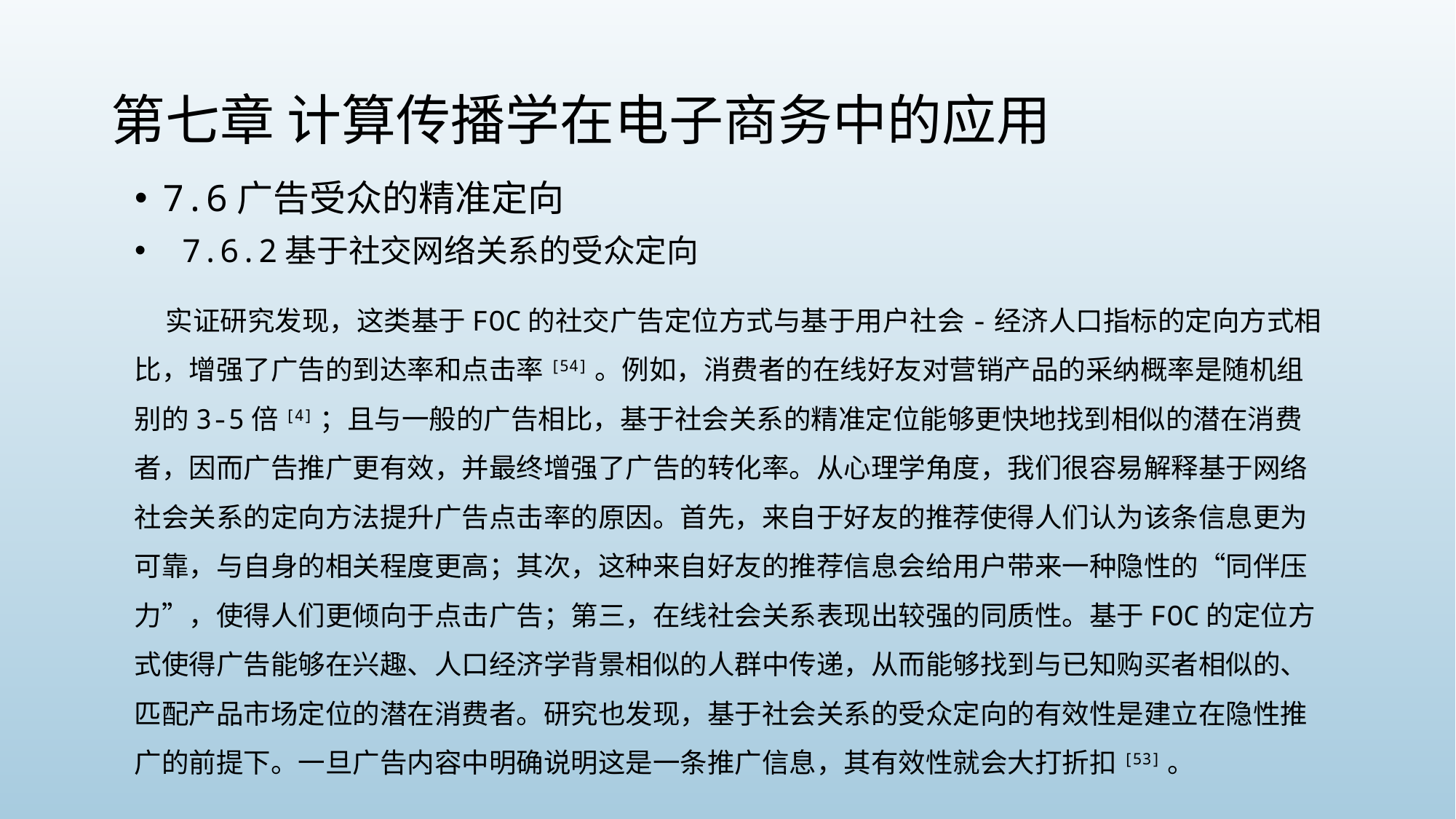

# 第七章 计算传播学在电子商务中的应用
7.6广告受众的精准定向
 7.6.2基于社交网络关系的受众定向
    实证研究发现，这类基于FOC的社交广告定位方式与基于用户社会-经济人口指标的定向方式相比，增强了广告的到达率和点击率[54]。例如，消费者的在线好友对营销产品的采纳概率是随机组别的3-5倍[4]；且与一般的广告相比，基于社会关系的精准定位能够更快地找到相似的潜在消费者，因而广告推广更有效，并最终增强了广告的转化率。从心理学角度，我们很容易解释基于网络社会关系的定向方法提升广告点击率的原因。首先，来自于好友的推荐使得人们认为该条信息更为可靠，与自身的相关程度更高；其次，这种来自好友的推荐信息会给用户带来一种隐性的“同伴压力”，使得人们更倾向于点击广告；第三，在线社会关系表现出较强的同质性。基于FOC的定位方式使得广告能够在兴趣、人口经济学背景相似的人群中传递，从而能够找到与已知购买者相似的、匹配产品市场定位的潜在消费者。研究也发现，基于社会关系的受众定向的有效性是建立在隐性推广的前提下。一旦广告内容中明确说明这是一条推广信息，其有效性就会大打折扣[53]。